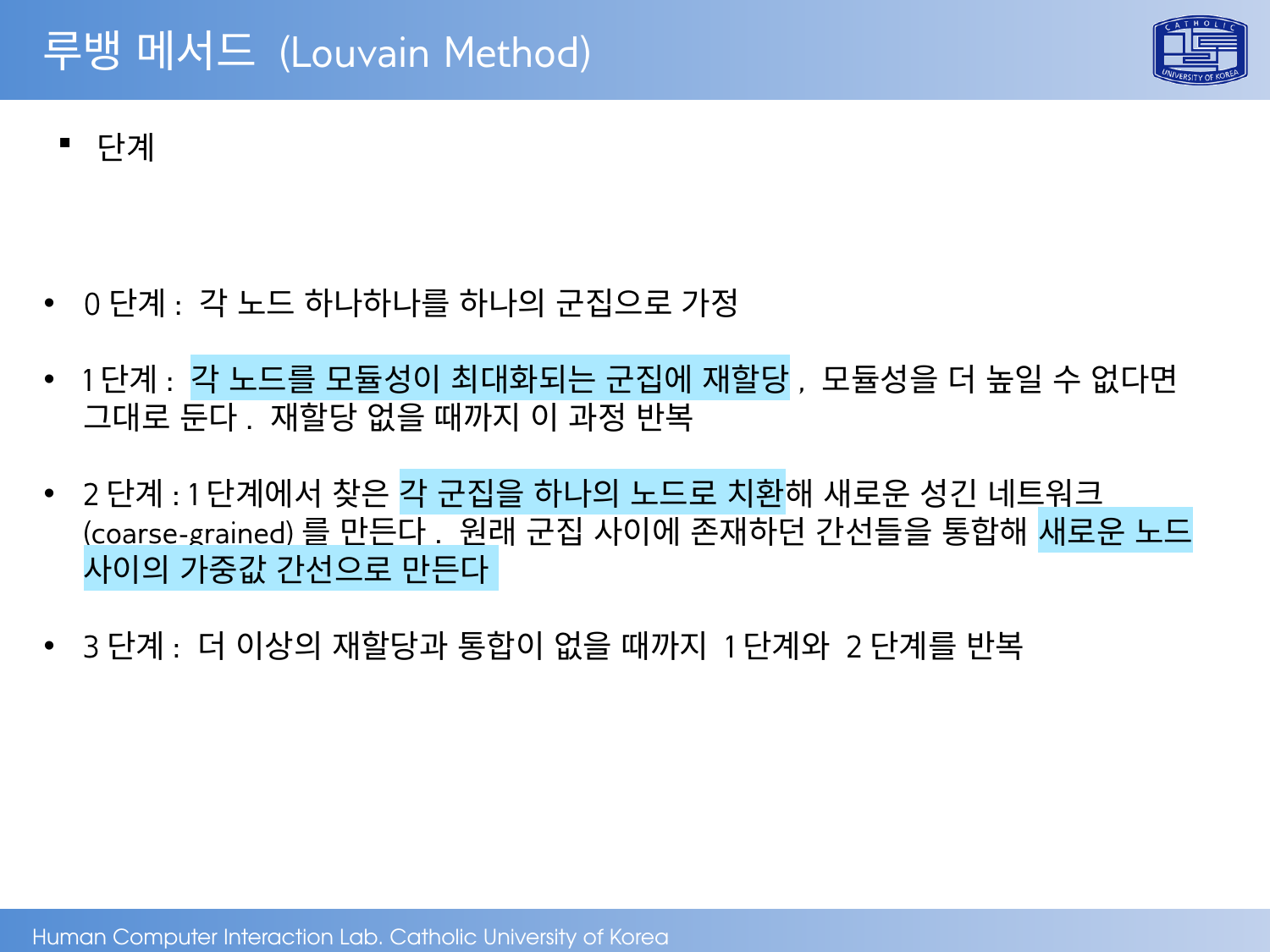

루뱅 메서드 (Louvain Method)
단계
0단계: 각 노드 하나하나를 하나의 군집으로 가정

1단계: 각 노드를 모듈성이 최대화되는 군집에 재할당, 모듈성을 더 높일 수 없다면 그대로 둔다. 재할당 없을 때까지 이 과정 반복

2단계: 1단계에서 찾은 각 군집을 하나의 노드로 치환해 새로운 성긴 네트워크      (coarse-grained)를 만든다. 원래 군집 사이에 존재하던 간선들을 통합해 새로운 노드 사이의 가중값 간선으로 만든다

3단계: 더 이상의 재할당과 통합이 없을 때까지 1단계와 2단계를 반복